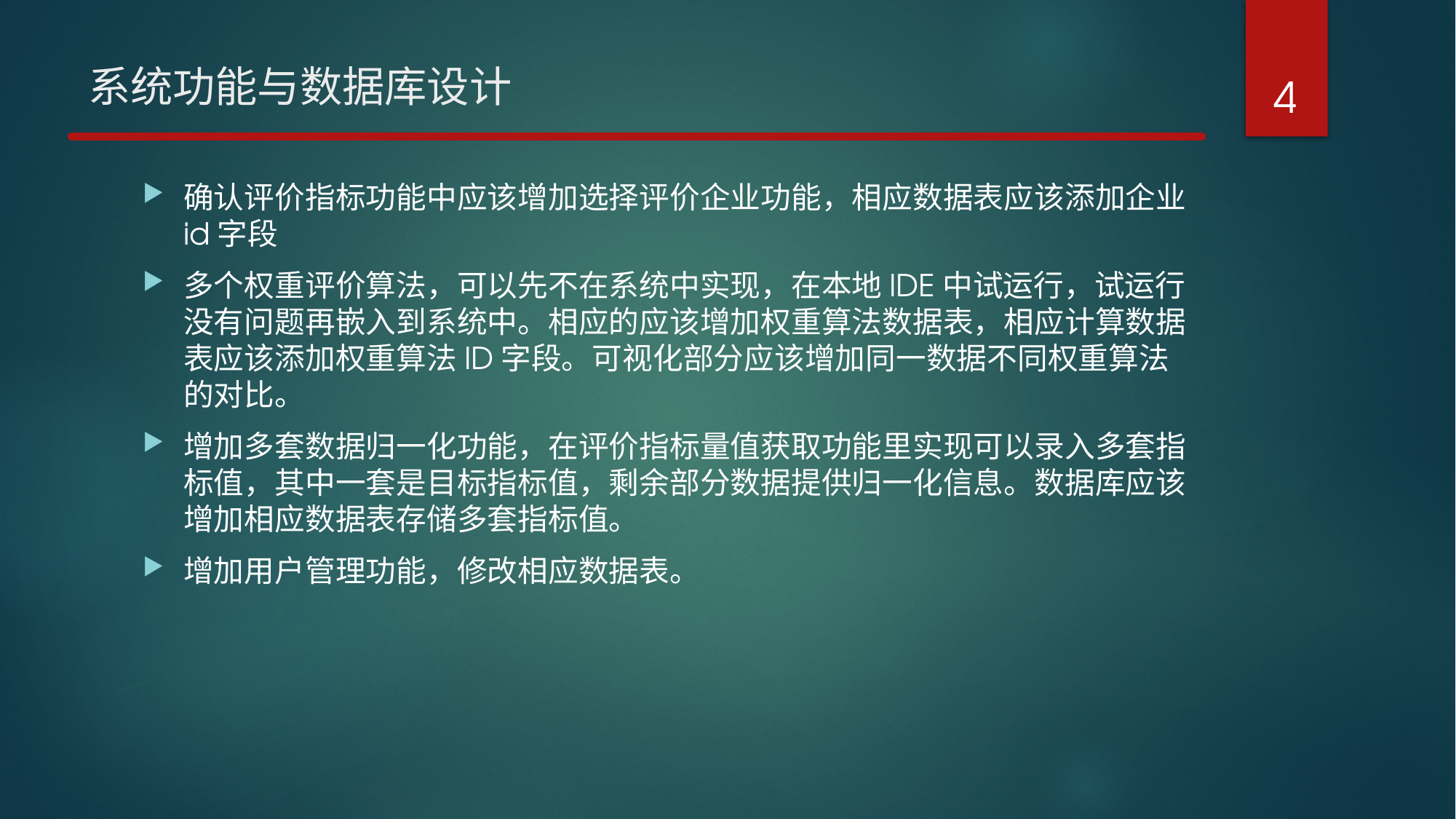

4
# 系统功能与数据库设计
确认评价指标功能中应该增加选择评价企业功能，相应数据表应该添加企业id字段
多个权重评价算法，可以先不在系统中实现，在本地IDE中试运行，试运行没有问题再嵌入到系统中。相应的应该增加权重算法数据表，相应计算数据表应该添加权重算法ID字段。可视化部分应该增加同一数据不同权重算法的对比。
增加多套数据归一化功能，在评价指标量值获取功能里实现可以录入多套指标值，其中一套是目标指标值，剩余部分数据提供归一化信息。数据库应该增加相应数据表存储多套指标值。
增加用户管理功能，修改相应数据表。